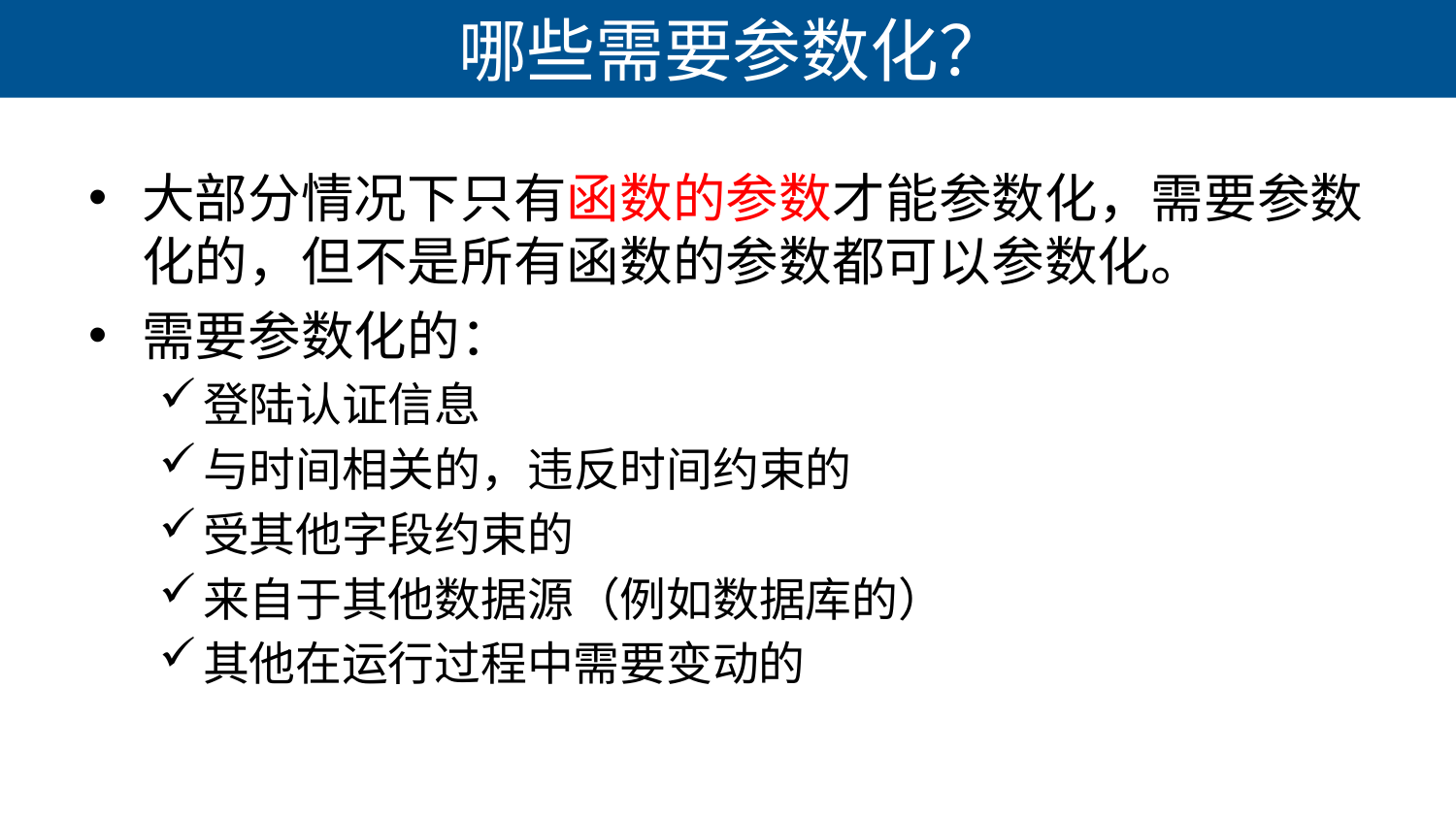

# 哪些需要参数化？
大部分情况下只有函数的参数才能参数化，需要参数化的，但不是所有函数的参数都可以参数化。
需要参数化的：
登陆认证信息
与时间相关的，违反时间约束的
受其他字段约束的
来自于其他数据源（例如数据库的）
其他在运行过程中需要变动的